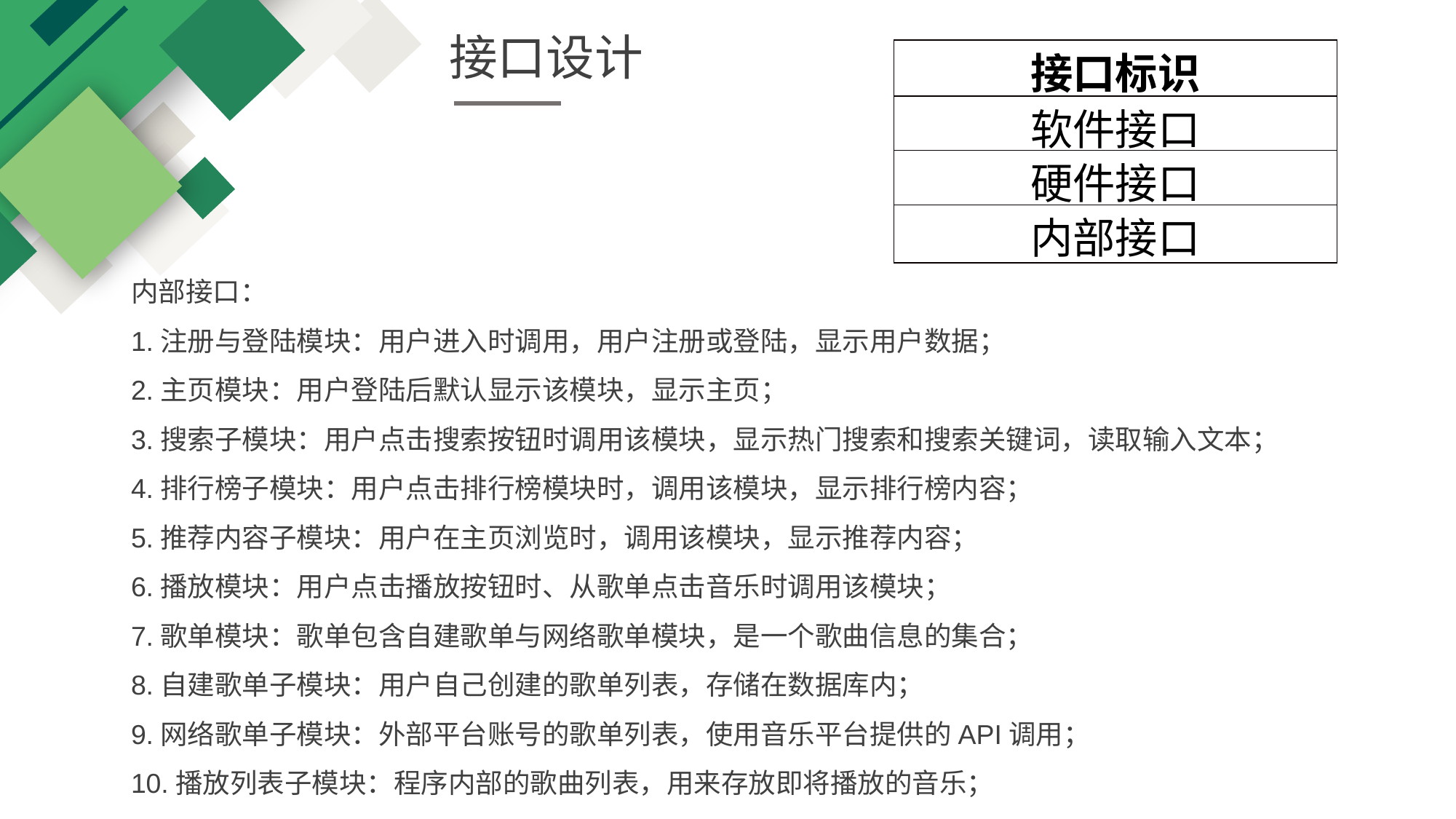

接口设计
| 接口标识 |
| --- |
| 软件接口 |
| 硬件接口 |
| 内部接口 |
内部接口：
1.注册与登陆模块：用户进入时调用，用户注册或登陆，显示用户数据；
2.主页模块：用户登陆后默认显示该模块，显示主页；
3.搜索子模块：用户点击搜索按钮时调用该模块，显示热门搜索和搜索关键词，读取输入文本；
4.排行榜子模块：用户点击排行榜模块时，调用该模块，显示排行榜内容；
5.推荐内容子模块：用户在主页浏览时，调用该模块，显示推荐内容；
6.播放模块：用户点击播放按钮时、从歌单点击音乐时调用该模块；
7.歌单模块：歌单包含自建歌单与网络歌单模块，是一个歌曲信息的集合；
8.自建歌单子模块：用户自己创建的歌单列表，存储在数据库内；
9.网络歌单子模块：外部平台账号的歌单列表，使用音乐平台提供的API调用；
10.播放列表子模块：程序内部的歌曲列表，用来存放即将播放的音乐；